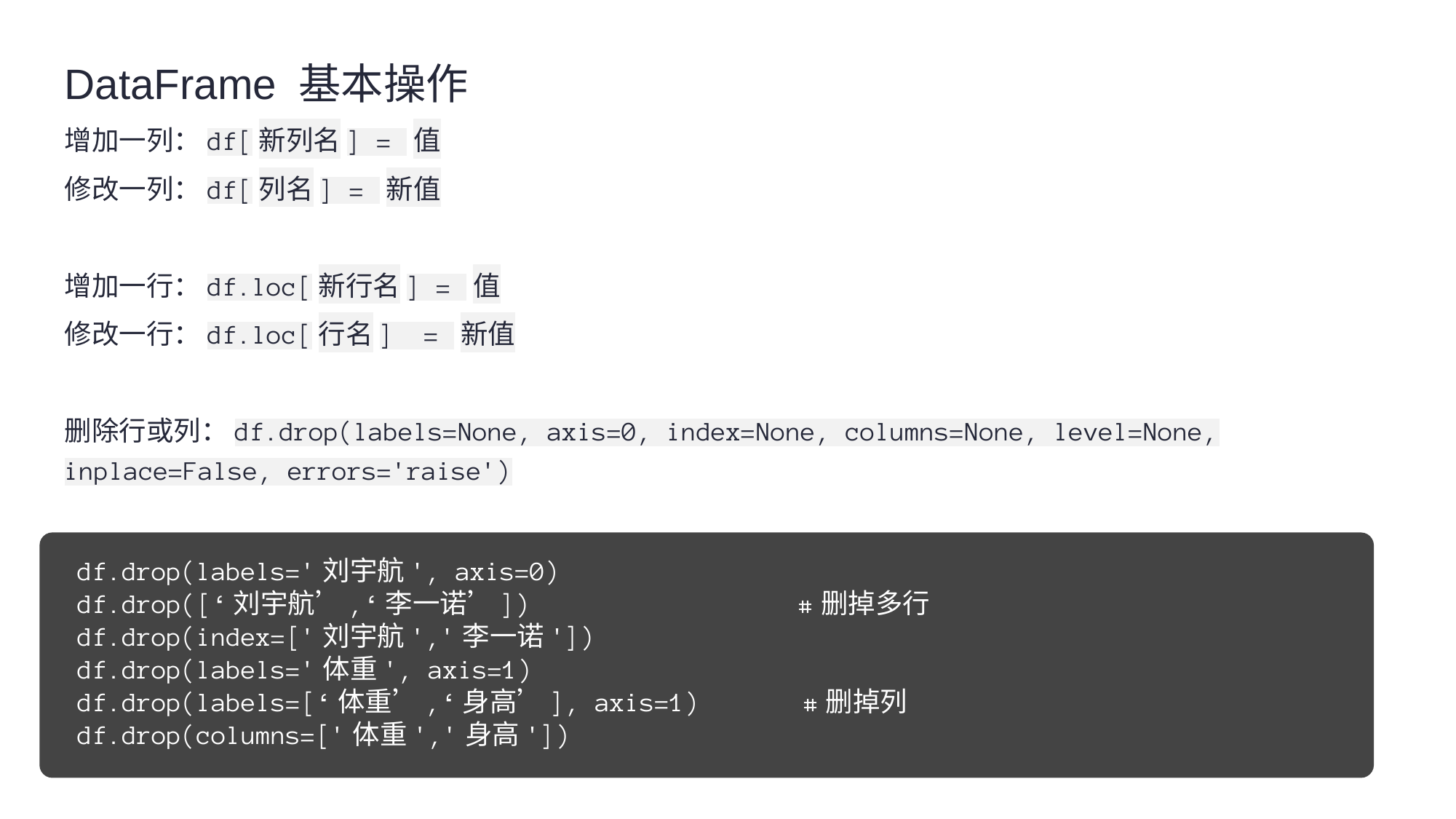

DataFrame 基本操作
增加一列：df[新列名] = 值
修改一列：df[列名] = 新值

增加一行：df.loc[新行名] = 值
修改一行：df.loc[行名]  = 新值

删除行或列：df.drop(labels=None, axis=0, index=None, columns=None, level=None, inplace=False, errors='raise')
df.drop(labels='刘宇航', axis=0)
df.drop([‘刘宇航’,‘李一诺’])                  #删掉多行
df.drop(index=['刘宇航','李一诺'])
df.drop(labels='体重', axis=1)
df.drop(labels=[‘体重’,‘身高’], axis=1)       #删掉列
df.drop(columns=['体重','身高'])